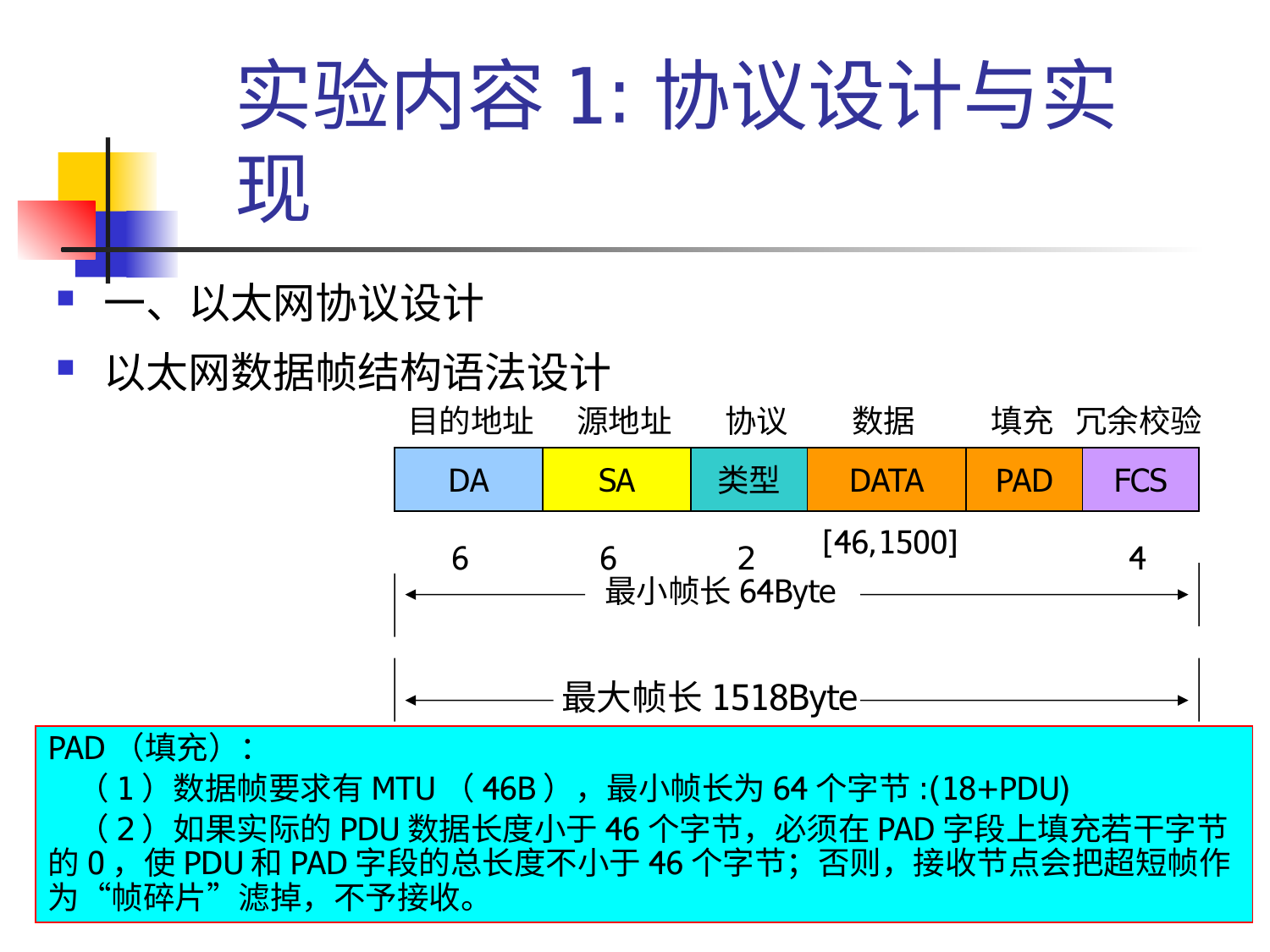

# 实验内容1:协议设计与实现
一、以太网协议设计
以太网数据帧结构语法设计

目的地址
源地址
协议
数据
填充
冗余校验
DA
SA
类型
DATA
PAD
FCS
[46,1500]
6
6
2
4

最小帧长64Byte

最大帧长1518Byte

PAD（填充）：
   （1）数据帧要求有MTU（46B），最小帧长为64个字节:(18+PDU)
   （2）如果实际的PDU数据长度小于46个字节，必须在PAD字段上填充若干字节的0，使PDU和PAD字段的总长度不小于46个字节；否则，接收节点会把超短帧作为“帧碎片”滤掉，不予接收。